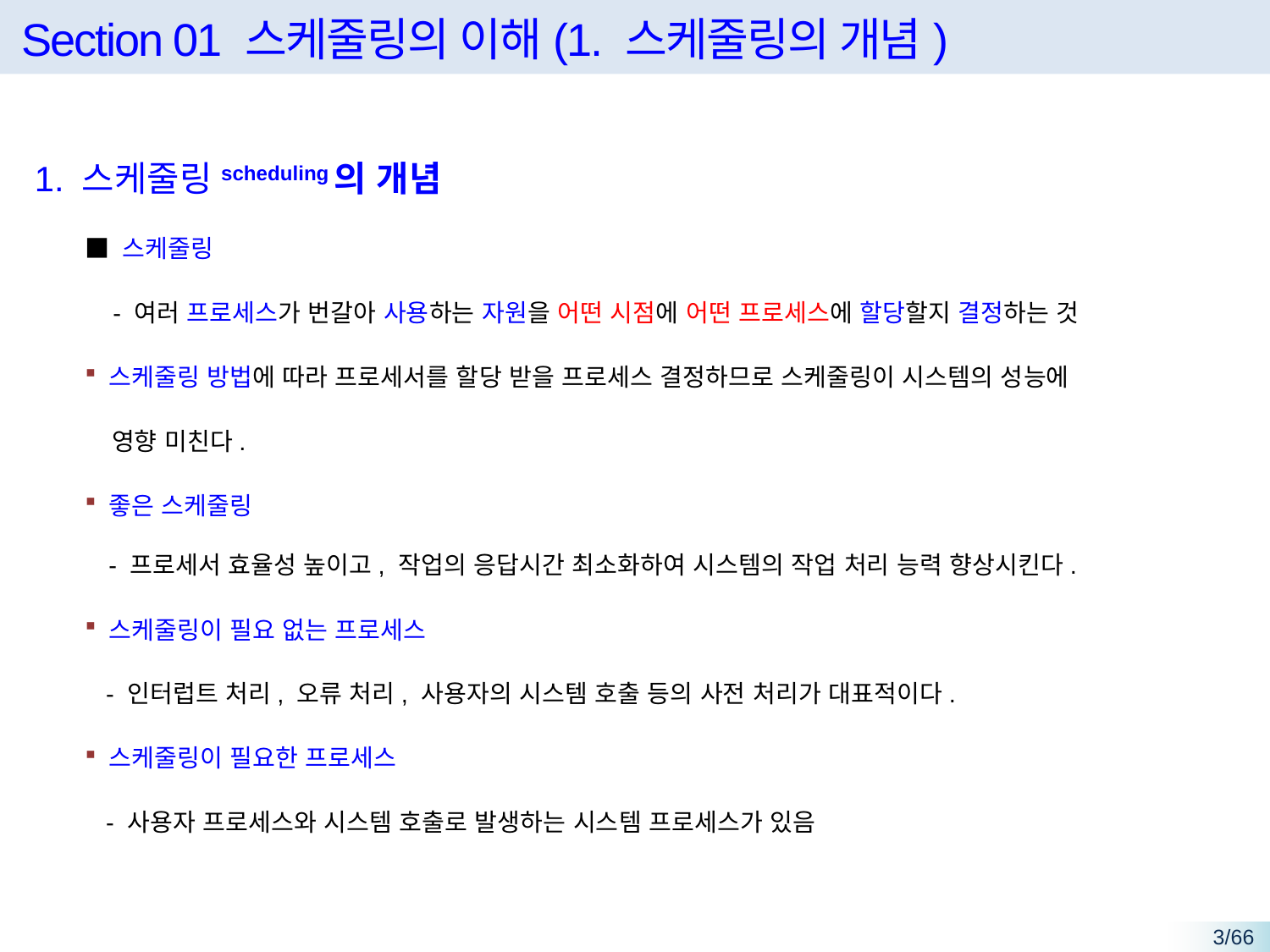

# Section 01 스케줄링의 이해(1. 스케줄링의 개념)
1. 스케줄링scheduling의 개념
■ 스케줄링
    - 여러 프로세스가 번갈아 사용하는 자원을 어떤 시점에 어떤 프로세스에 할당할지 결정하는 것
스케줄링 방법에 따라 프로세서를 할당 받을 프로세스 결정하므로 스케줄링이 시스템의 성능에
   영향 미친다.
좋은 스케줄링
- 프로세서 효율성 높이고, 작업의 응답시간 최소화하여 시스템의 작업 처리 능력 향상시킨다.
스케줄링이 필요 없는 프로세스
   - 인터럽트 처리, 오류 처리, 사용자의 시스템 호출 등의 사전 처리가 대표적이다.
스케줄링이 필요한 프로세스
   - 사용자 프로세스와 시스템 호출로 발생하는 시스템 프로세스가 있음